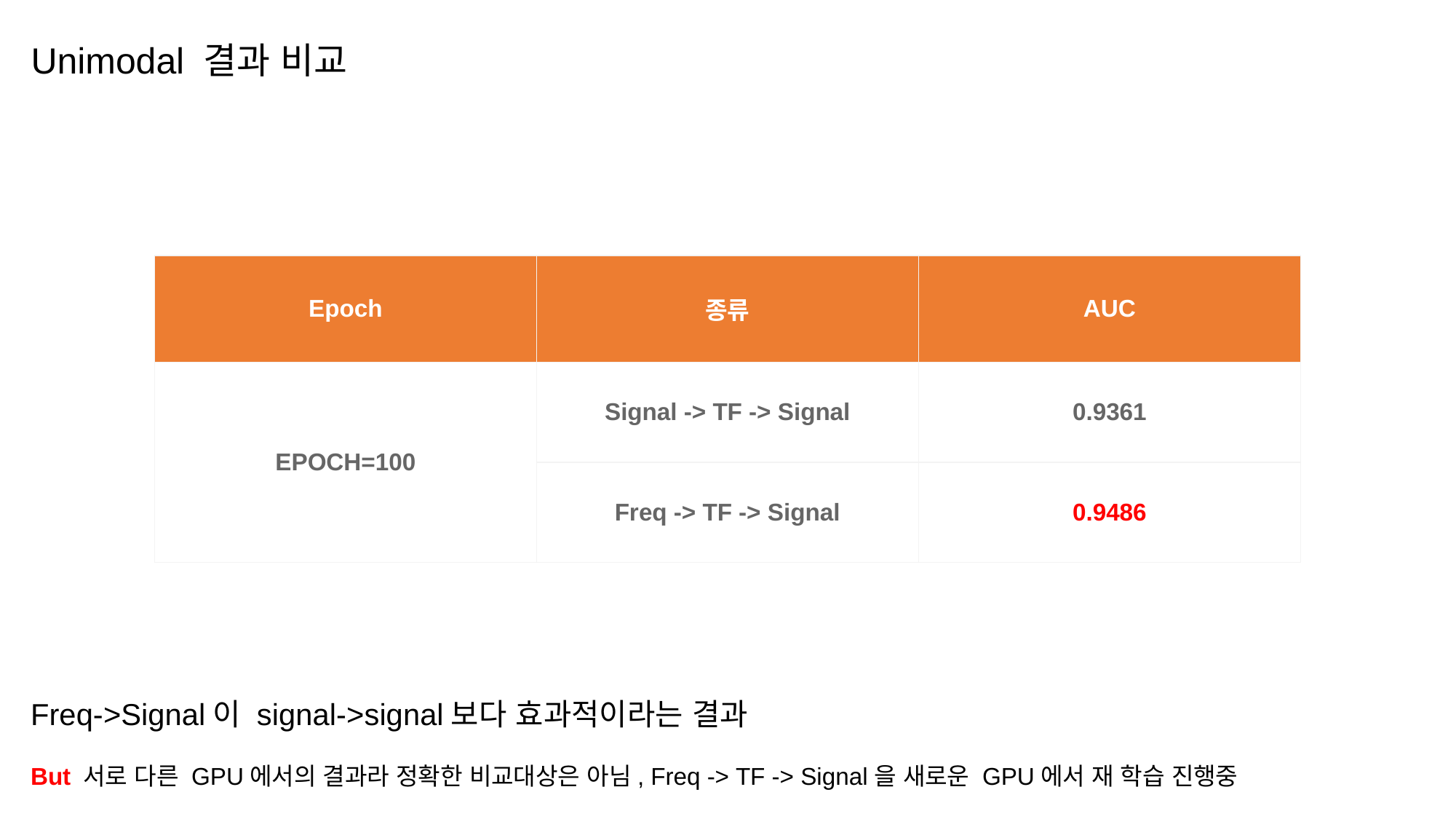

# Unimodal 결과 비교
| Epoch | 종류 | AUC |
| --- | --- | --- |
| EPOCH=100 | Signal -> TF -> Signal | 0.9361 |
|  | Freq -> TF -> Signal | 0.9486 |
Freq->Signal이 signal->signal보다 효과적이라는 결과
But 서로 다른 GPU에서의 결과라 정확한 비교대상은 아님, Freq -> TF -> Signal을 새로운 GPU에서 재 학습 진행중